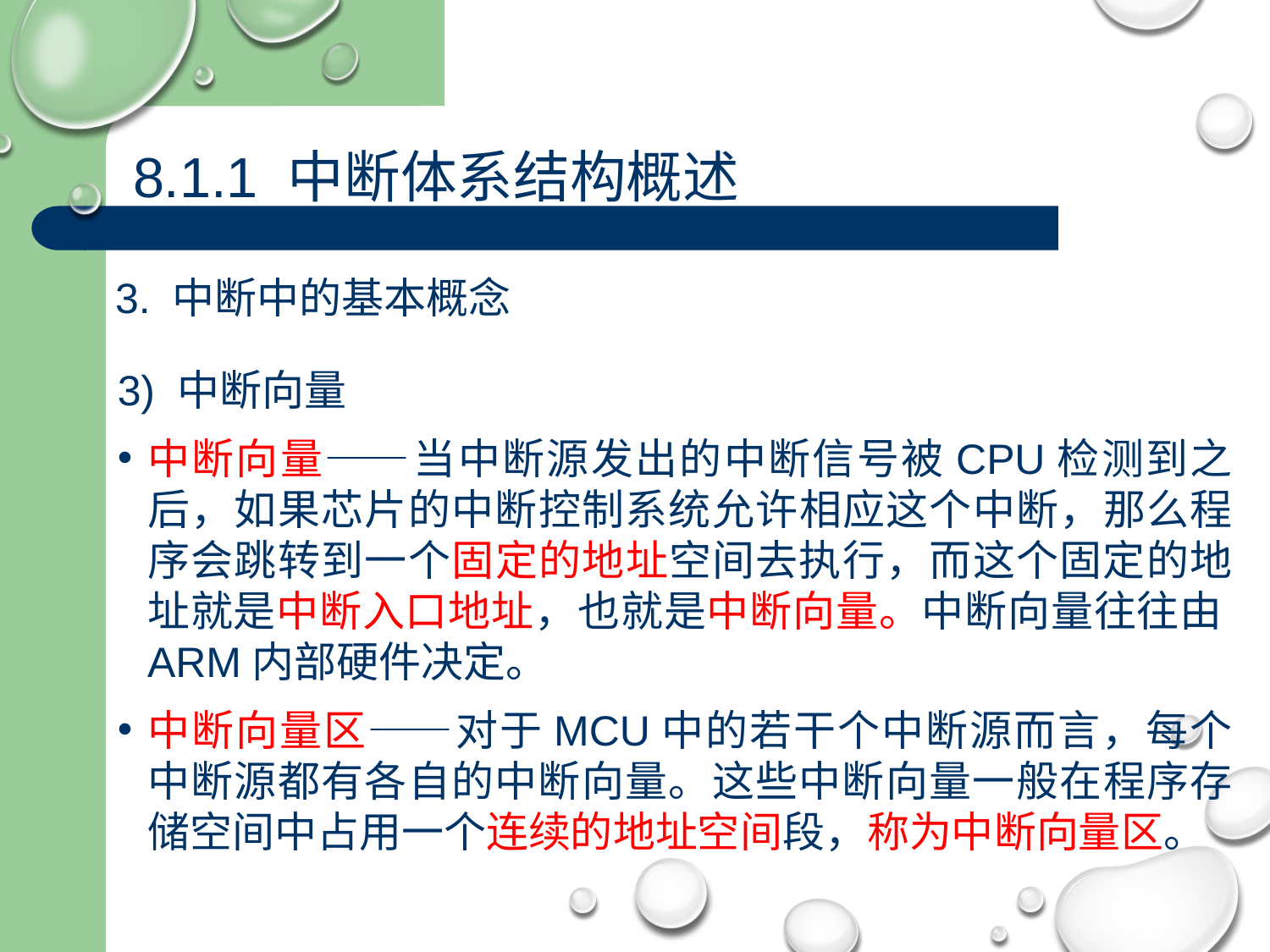

8.1.1 中断体系结构概述
3. 中断中的基本概念
3) 中断向量
中断向量——当中断源发出的中断信号被CPU检测到之后，如果芯片的中断控制系统允许相应这个中断，那么程序会跳转到一个固定的地址空间去执行，而这个固定的地址就是中断入口地址，也就是中断向量。中断向量往往由ARM内部硬件决定。
中断向量区——对于MCU中的若干个中断源而言，每个中断源都有各自的中断向量。这些中断向量一般在程序存储空间中占用一个连续的地址空间段，称为中断向量区。